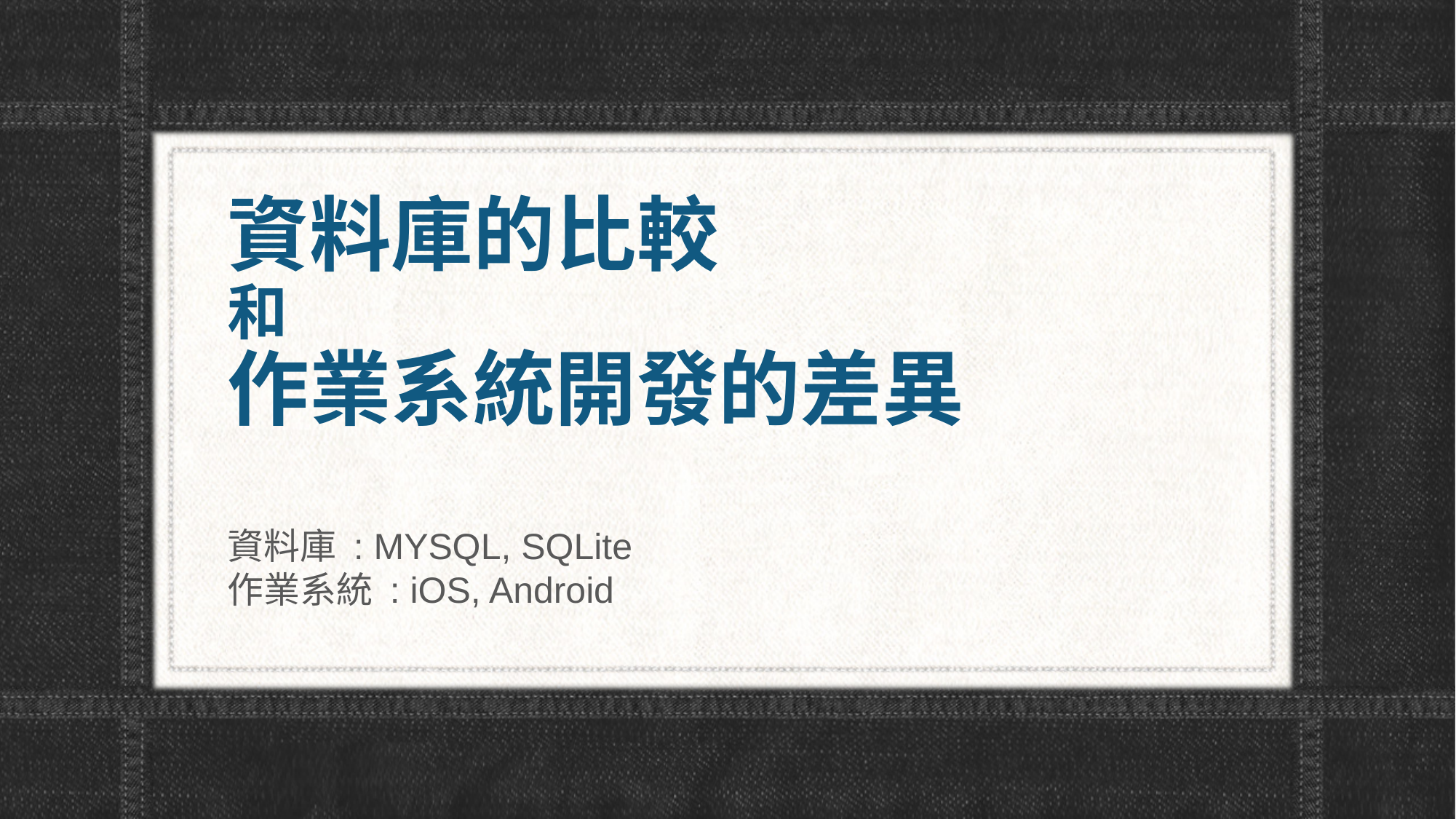

# 資料庫的比較 和 作業系統開發的差異
資料庫 : MYSQL, SQLite
作業系統 : iOS, Android